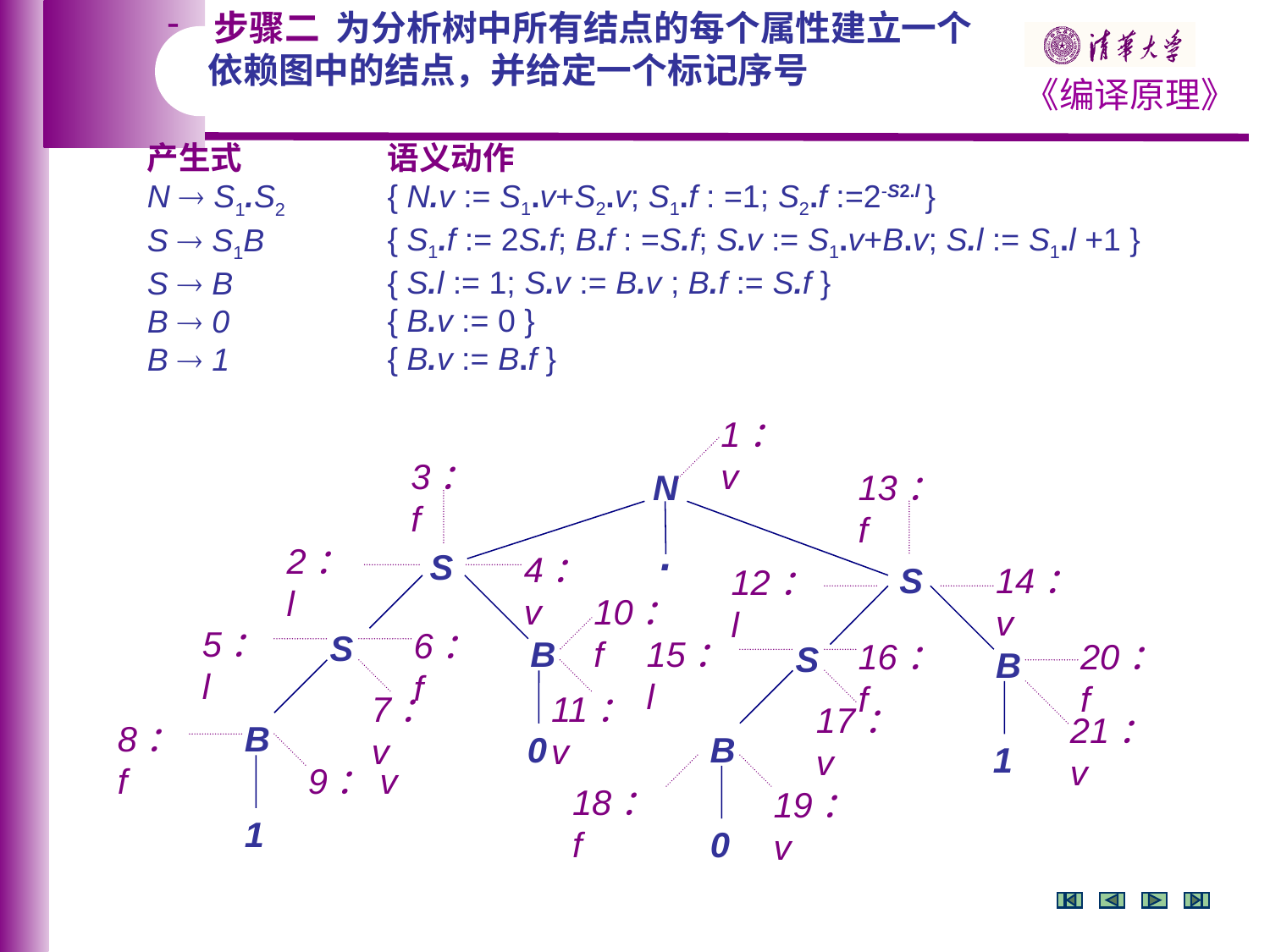

步骤二  为分析树中所有结点的每个属性建立一个
    依赖图中的结点，并给定一个标记序号
语义动作
{ N.v := S1.v+S2.v; S1.f : =1; S2.f :=2-S2.l }
{ S1.f := 2S.f; B.f : =S.f; S.v := S1.v+B.v; S.l := S1.l +1 }
{ S.l := 1; S.v := B.v ; B.f := S.f }
{ B.v := 0 }
{ B.v := B.f }
产生式
N → S1.S2
S → S1B
S → B
B → 0
B → 1
1：v

3：f

2：l
4：v

N
13：f

14：v
12：l

.
S
S

10：f

11：v

5：l
6：f

7：v
S
B
15：l
16：f

17：v
20：f

21：v
S
B

8：f

9：v
B
0
B
1

18：f
19：v

1
0